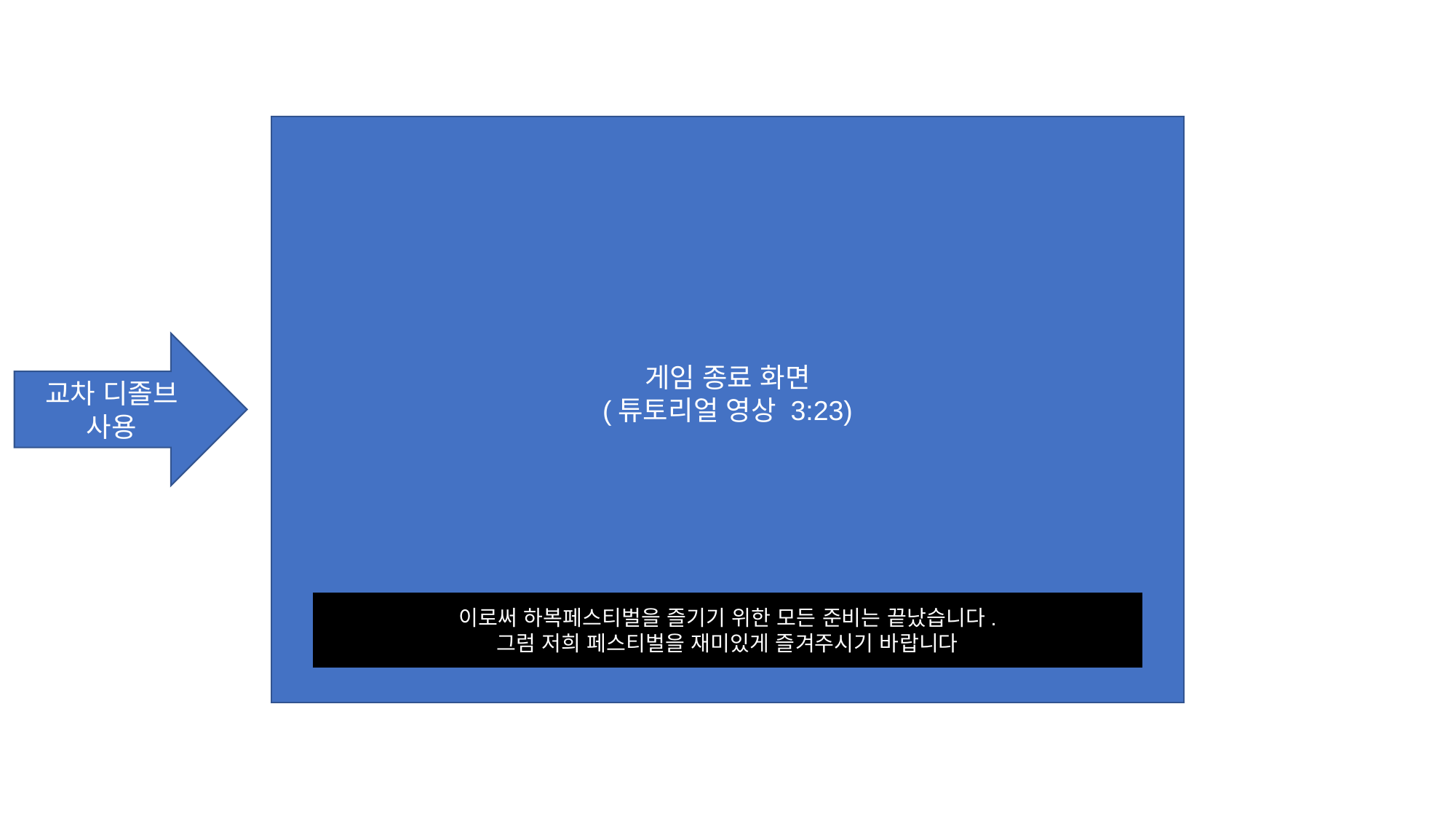

게임 종료 화면
(튜토리얼 영상 3:23)

교차 디졸브 사용
이로써 하복페스티벌을 즐기기 위한 모든 준비는 끝났습니다.
그럼 저희 페스티벌을 재미있게 즐겨주시기 바랍니다